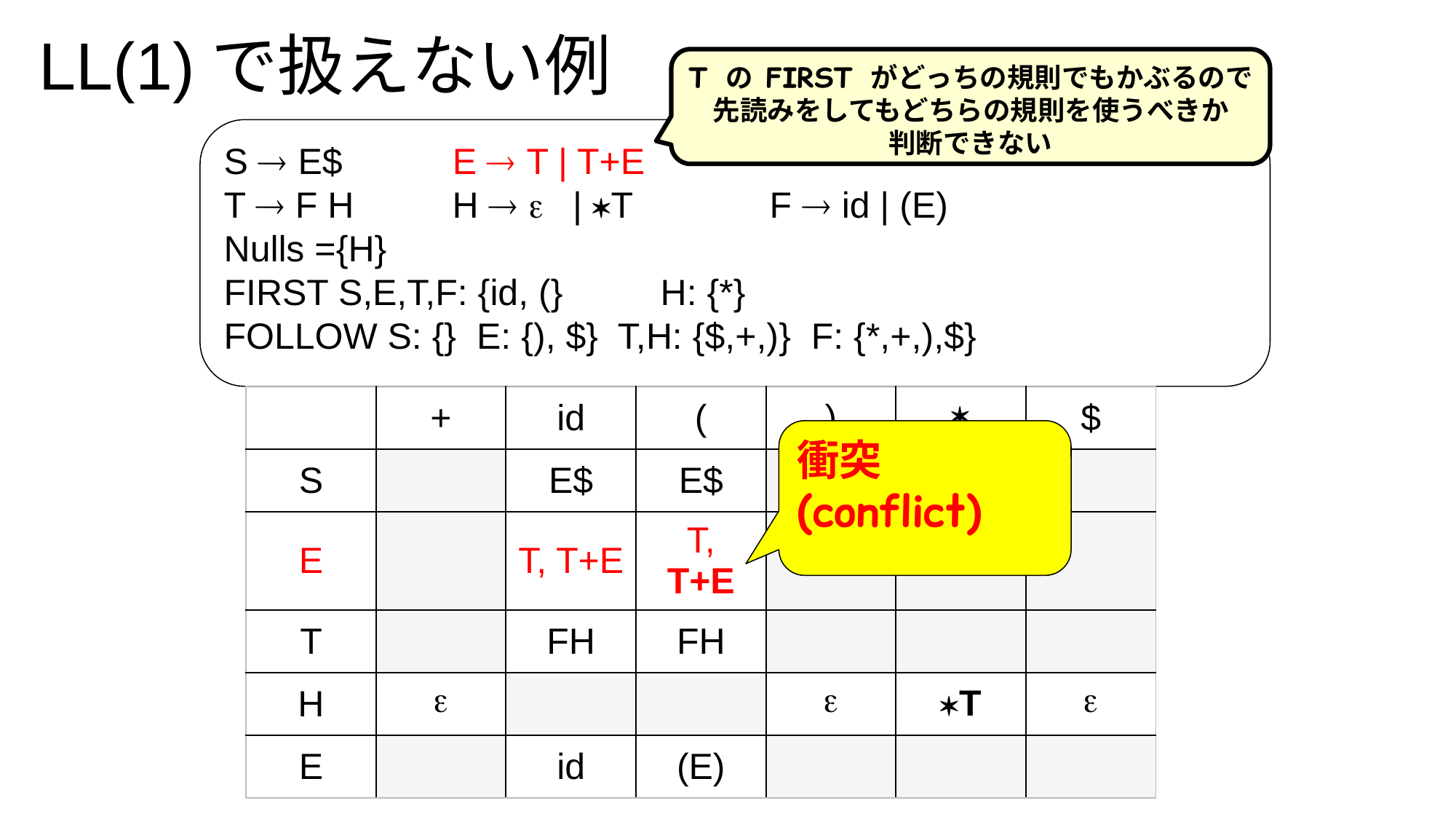

# LL(1)で扱えない例
T の FIRST がどっちの規則でもかぶるので
先読みをしてもどちらの規則を使うべきか
判断できない
S → E$ 	 E → T | T+E
T → F H	 H → ε  | ∗T 		F → id | (E)
Nulls ={H}
FIRST S,E,T,F: {id, (} 	H: {*}
FOLLOW S: {}  E: {), $}  T,H: {$,+,)}  F: {*,+,),$}

|  | + | id | ( | ) | ∗ | $ |
| --- | --- | --- | --- | --- | --- | --- |
| S |  | E$ | E$ |  |  |  |
| E |  | T, T+E | T, T+E |  |  |  |
| T |  | FH | FH |  |  |  |
| H | ε |  |  | ε | ∗T | ε |
| E |  | id | (E) |  |  |  |
衝突
(conflict)